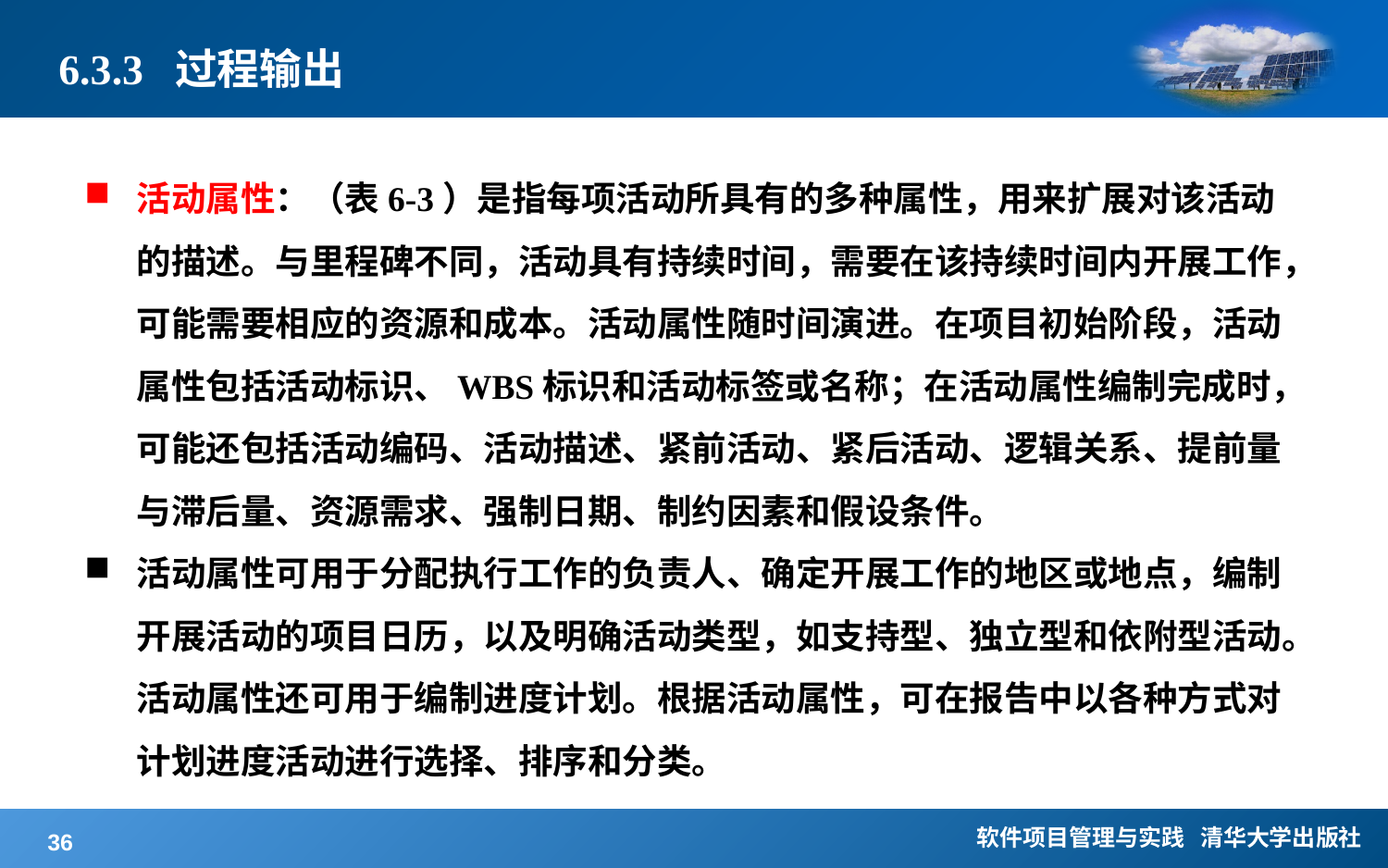

# 6.3.3  过程输出
活动属性：（表6-3）是指每项活动所具有的多种属性，用来扩展对该活动的描述。与里程碑不同，活动具有持续时间，需要在该持续时间内开展工作，可能需要相应的资源和成本。活动属性随时间演进。在项目初始阶段，活动属性包括活动标识、WBS标识和活动标签或名称；在活动属性编制完成时，可能还包括活动编码、活动描述、紧前活动、紧后活动、逻辑关系、提前量与滞后量、资源需求、强制日期、制约因素和假设条件。
活动属性可用于分配执行工作的负责人、确定开展工作的地区或地点，编制开展活动的项目日历，以及明确活动类型，如支持型、独立型和依附型活动。活动属性还可用于编制进度计划。根据活动属性，可在报告中以各种方式对计划进度活动进行选择、排序和分类。